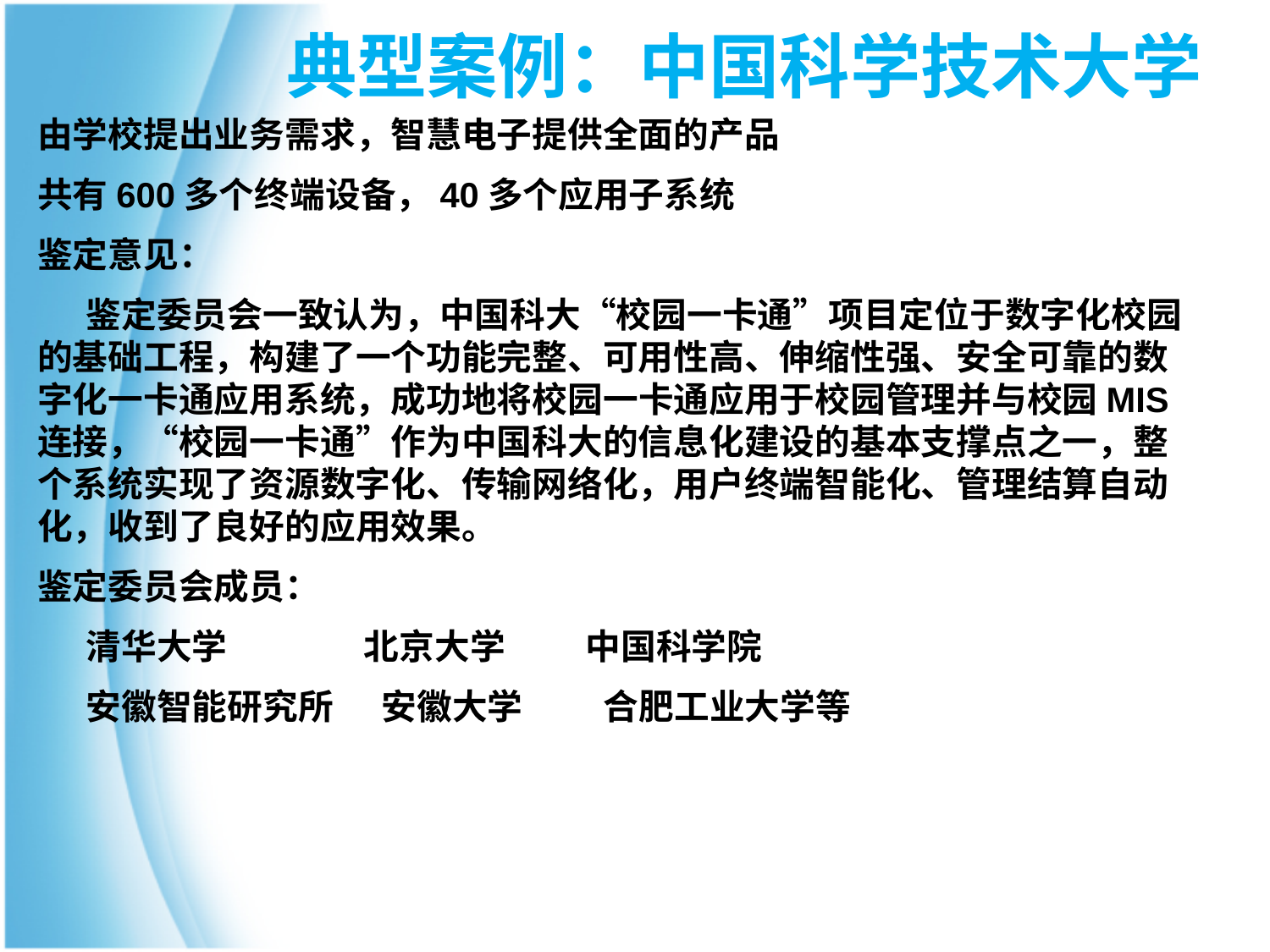

典型案例：中国科学技术大学
由学校提出业务需求，智慧电子提供全面的产品
共有600多个终端设备，40多个应用子系统
鉴定意见：
     鉴定委员会一致认为，中国科大“校园一卡通”项目定位于数字化校园的基础工程，构建了一个功能完整、可用性高、伸缩性强、安全可靠的数字化一卡通应用系统，成功地将校园一卡通应用于校园管理并与校园MIS连接，“校园一卡通”作为中国科大的信息化建设的基本支撑点之一，整个系统实现了资源数字化、传输网络化，用户终端智能化、管理结算自动化，收到了良好的应用效果。
鉴定委员会成员：
     清华大学                 北京大学          中国科学院
     安徽智能研究所      安徽大学          合肥工业大学等